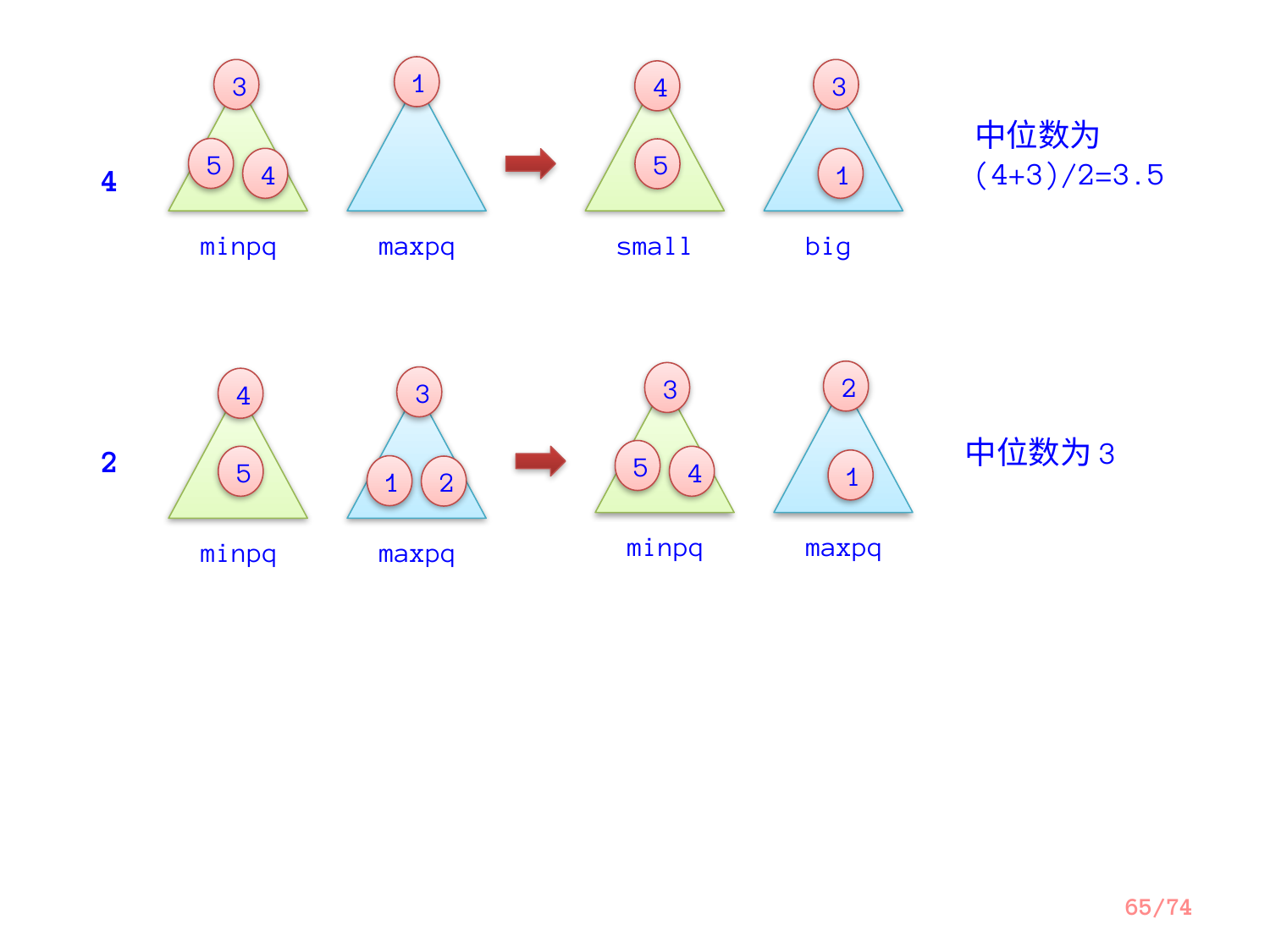

1
3
3
4

中位数为(4+3)/2=3.5
5
4
5
4
1

minpq
maxpq
small
big
2
3
3
4

2

中位数为3
5
5

4
1
1
2
minpq
maxpq
minpq
maxpq
65/74